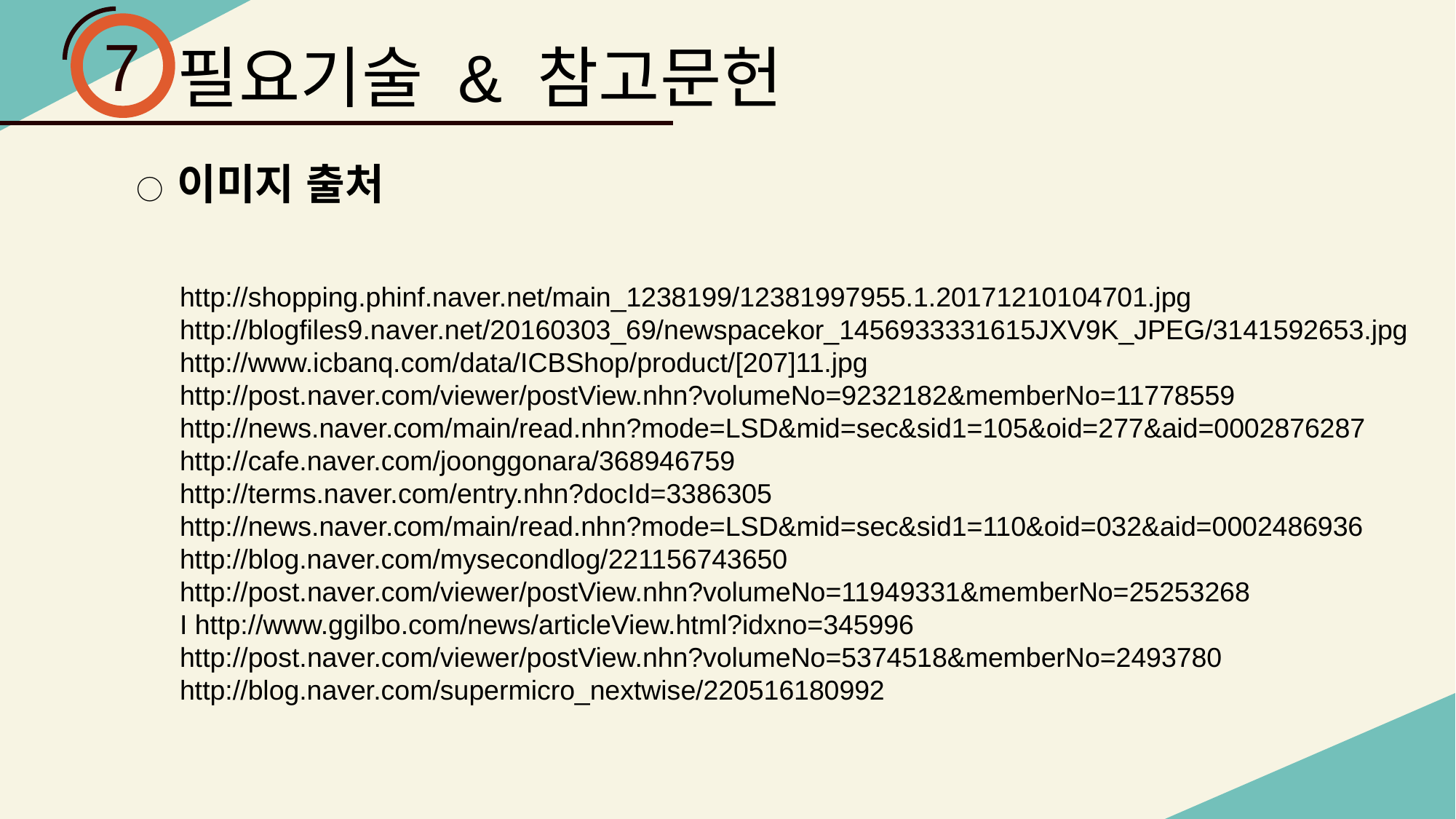

7
필요기술 & 참고문헌
○ 이미지 출처
http://shopping.phinf.naver.net/main_1238199/12381997955.1.20171210104701.jpg
http://blogfiles9.naver.net/20160303_69/newspacekor_1456933331615JXV9K_JPEG/3141592653.jpg
http://www.icbanq.com/data/ICBShop/product/[207]11.jpg
http://post.naver.com/viewer/postView.nhn?volumeNo=9232182&memberNo=11778559
http://news.naver.com/main/read.nhn?mode=LSD&mid=sec&sid1=105&oid=277&aid=0002876287
http://cafe.naver.com/joonggonara/368946759
http://terms.naver.com/entry.nhn?docId=3386305
http://news.naver.com/main/read.nhn?mode=LSD&mid=sec&sid1=110&oid=032&aid=0002486936
http://blog.naver.com/mysecondlog/221156743650
http://post.naver.com/viewer/postView.nhn?volumeNo=11949331&memberNo=25253268
I http://www.ggilbo.com/news/articleView.html?idxno=345996
http://post.naver.com/viewer/postView.nhn?volumeNo=5374518&memberNo=2493780
http://blog.naver.com/supermicro_nextwise/220516180992